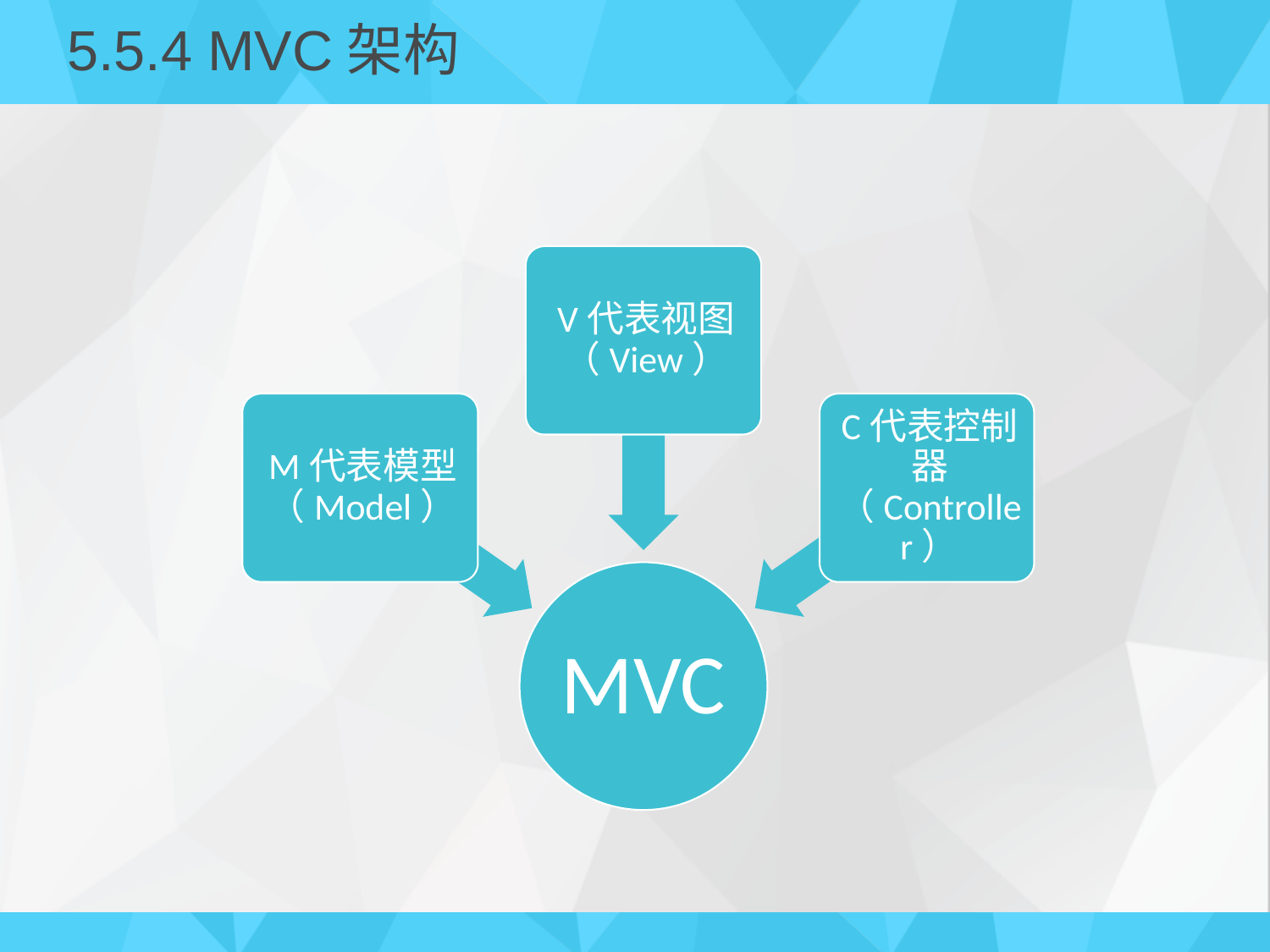

# 5.5.4 MVC架构
MVC
M代表模型（Model）
V代表视图（View）
C代表控制器（Controller）